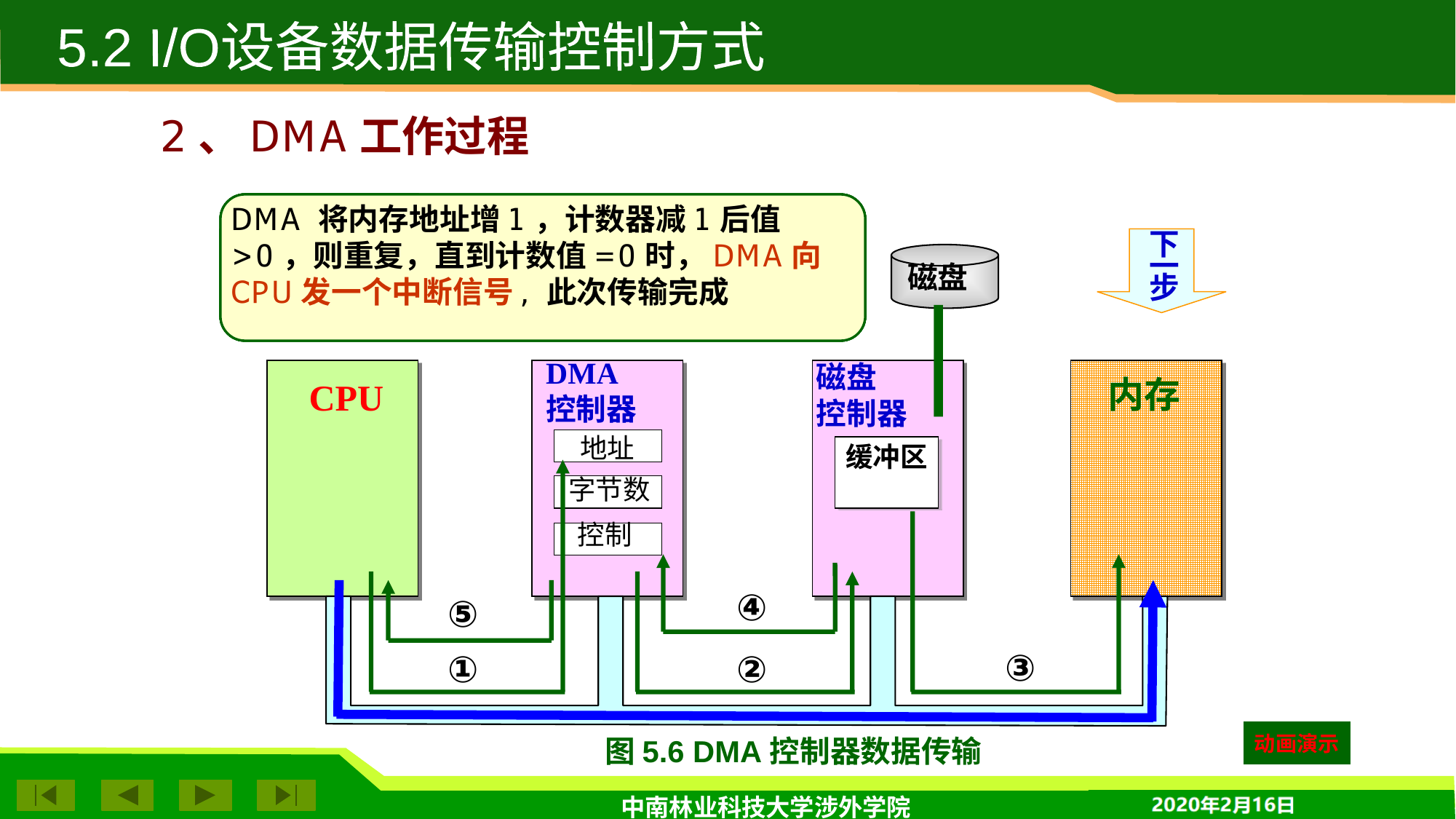

5.2 I/O设备数据传输控制方式
2、DMA工作过程

CPU将一个命令块 (数据源地址、目标地址和传送字节数)写入内存; 再将命令块地址写入DMA控制器的寄存器中。

启动磁盘控制器，将其数据送入内部缓冲区准备传输，CPU处理其它任务

DMA控制器通过总线向磁盘控制器发送读（盘）请求

磁盘控制器执行从内部缓冲区到指定内存数据传送。

当数据写入内存后，磁盘控制器通过总线向DMA控制器发一个回答信号。

DMA 将内存地址增1，计数器减1后值>0，则重复，直到计数值=0时，DMA向CPU发一个中断信号, 此次传输完成

下一步

磁盘

DMA
控制器
磁盘
控制器

内存
CPU
地址

缓冲区

字节数

控制

④

⑤

③

①
②

动画演示
图5.6 DMA控制器数据传输